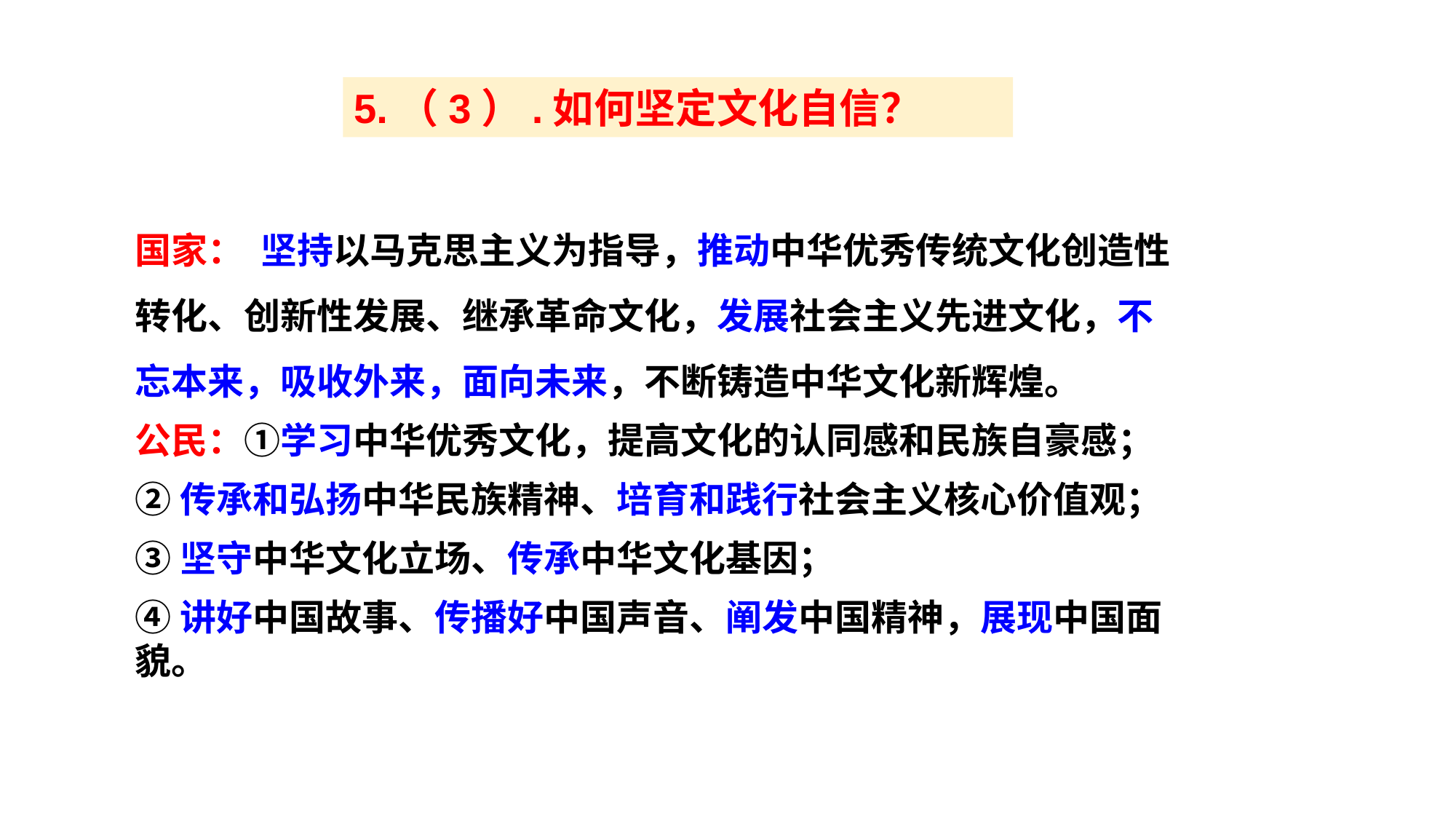

5.（3）.如何坚定文化自信？
国家：  坚持以马克思主义为指导，推动中华优秀传统文化创造性转化、创新性发展、继承革命文化，发展社会主义先进文化，不忘本来，吸收外来，面向未来，不断铸造中华文化新辉煌。
公民：①学习中华优秀文化，提高文化的认同感和民族自豪感；
②传承和弘扬中华民族精神、培育和践行社会主义核心价值观；
③坚守中华文化立场、传承中华文化基因；
④讲好中国故事、传播好中国声音、阐发中国精神，展现中国面貌。